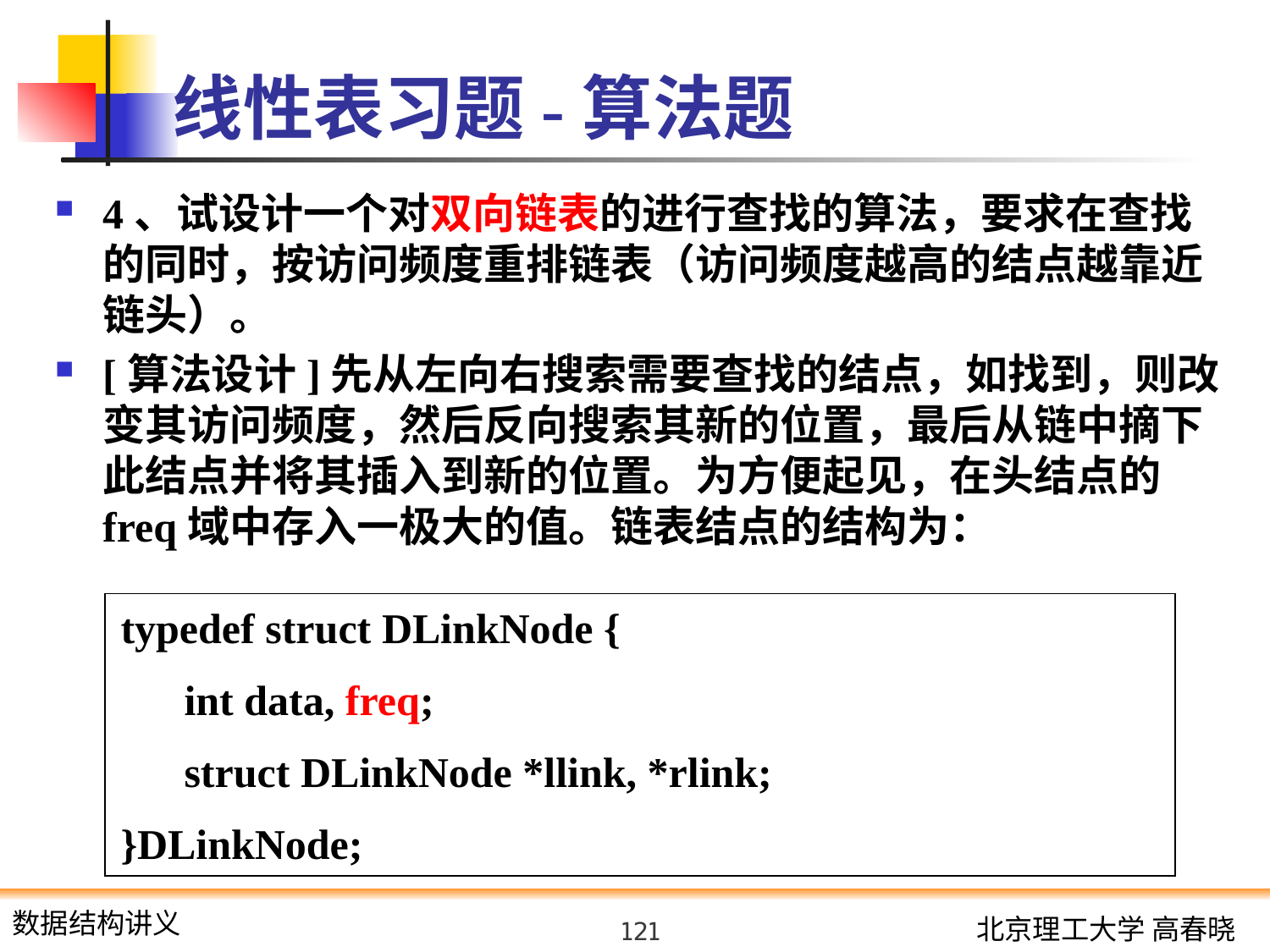

# 线性表习题-算法题
4、试设计一个对双向链表的进行查找的算法，要求在查找的同时，按访问频度重排链表（访问频度越高的结点越靠近链头）。
[算法设计]先从左向右搜索需要查找的结点，如找到，则改变其访问频度，然后反向搜索其新的位置，最后从链中摘下此结点并将其插入到新的位置。为方便起见，在头结点的freq域中存入一极大的值。链表结点的结构为：

typedef struct DLinkNode {
      int data, freq;
      struct DLinkNode *llink, *rlink;
}DLinkNode;
121